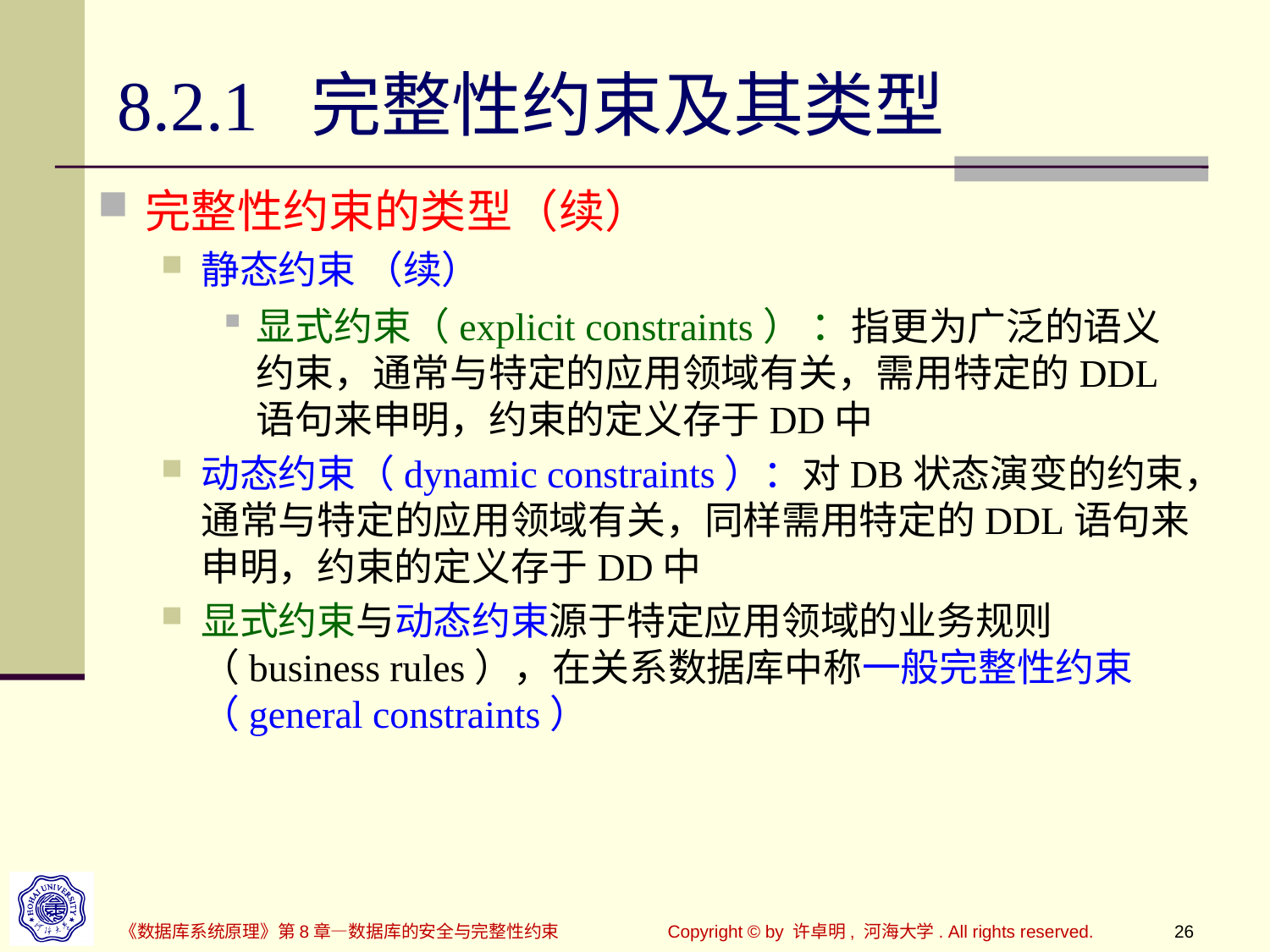

# 8.2.1  完整性约束及其类型
完整性约束的类型（续）
静态约束 （续）
显式约束（explicit constraints） ：指更为广泛的语义约束，通常与特定的应用领域有关，需用特定的DDL语句来申明，约束的定义存于DD中
动态约束（dynamic constraints）：对DB状态演变的约束，通常与特定的应用领域有关，同样需用特定的DDL语句来申明，约束的定义存于DD中
显式约束与动态约束源于特定应用领域的业务规则（business rules），在关系数据库中称一般完整性约束（general constraints）
《数据库系统原理》第8章—数据库的安全与完整性约束
Copyright © by 许卓明, 河海大学. All rights reserved.
26